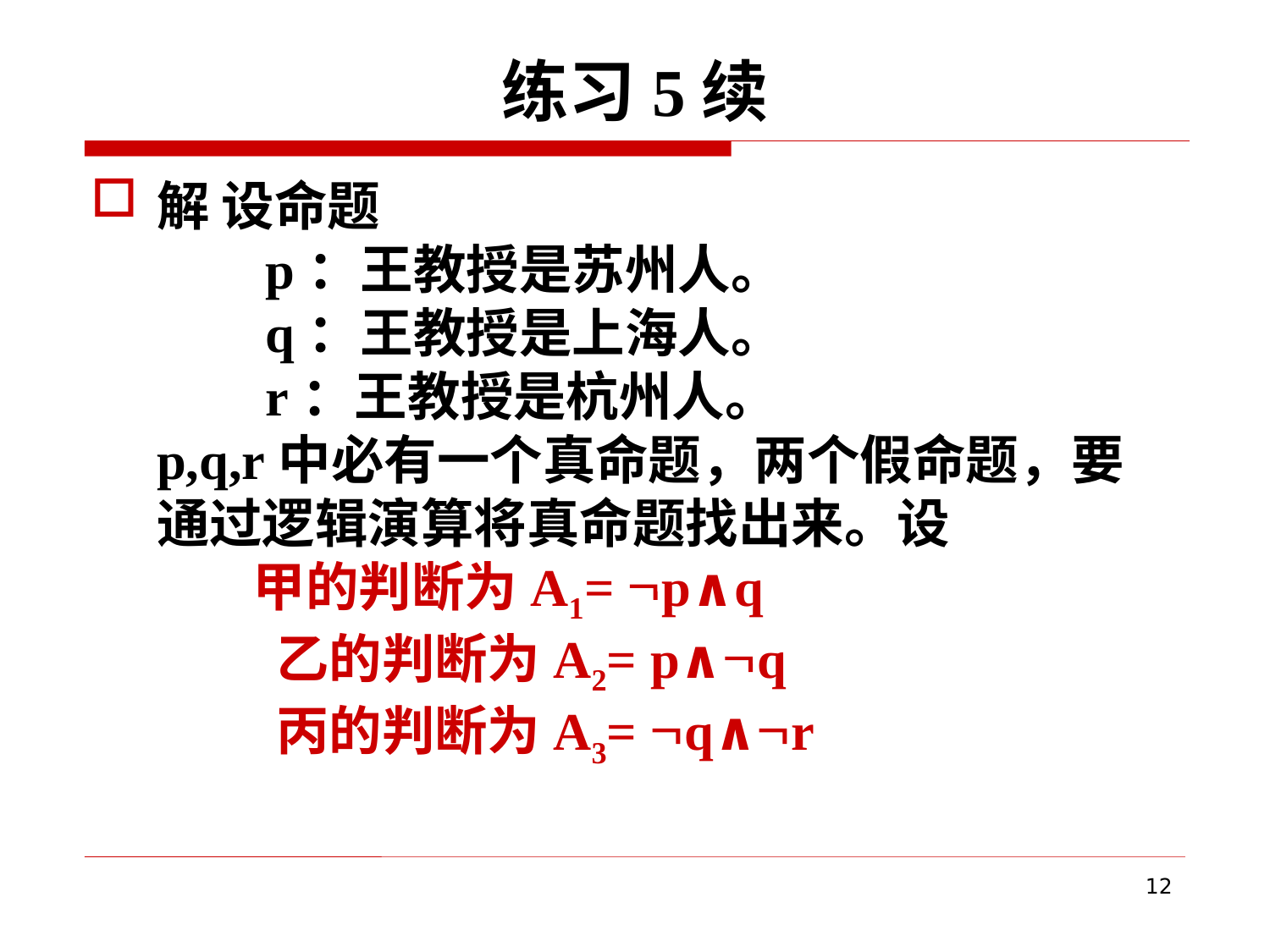

# 练习5续
解 设命题
        p：王教授是苏州人。
        q：王教授是上海人。
        r：王教授是杭州人。
p,q,r中必有一个真命题，两个假命题，要通过逻辑演算将真命题找出来。设
        甲的判断为A1= ¬p∧q
        乙的判断为A2= p∧¬q
        丙的判断为A3= ¬q∧¬r
12